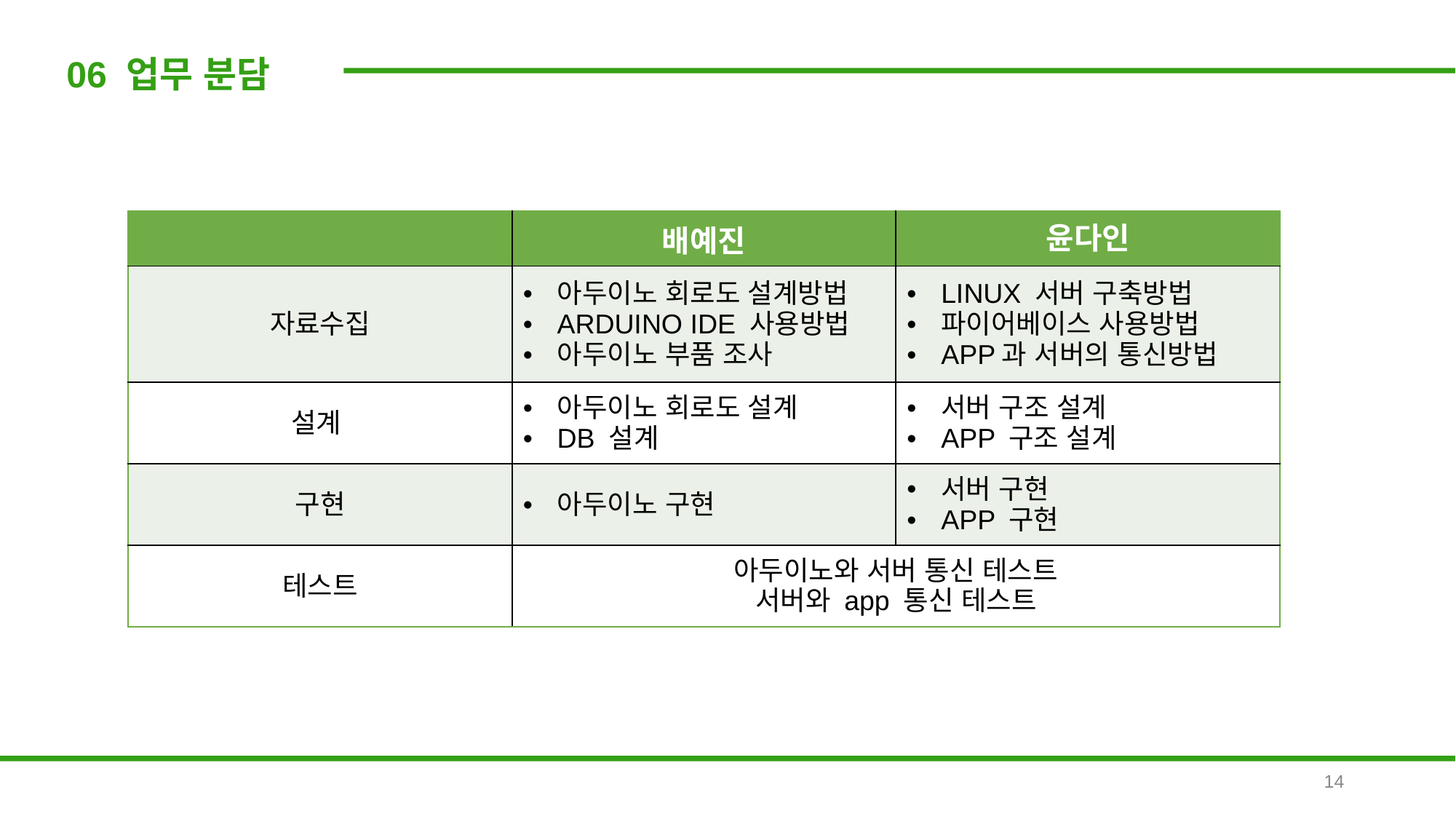

06 업무 분담

|  | 배예진 | 윤다인 |
| --- | --- | --- |
| 자료수집 | 아두이노 회로도 설계방법 ARDUINO IDE 사용방법 아두이노 부품 조사 | LINUX 서버 구축방법 파이어베이스 사용방법 APP과 서버의 통신방법 |
| 설계 | 아두이노 회로도 설계 DB 설계 | 서버 구조 설계 APP 구조 설계 |
| 구현 | 아두이노 구현 | 서버 구현 APP 구현 |
| 테스트 | 아두이노와 서버 통신 테스트 서버와 app 통신 테스트 |  |

14